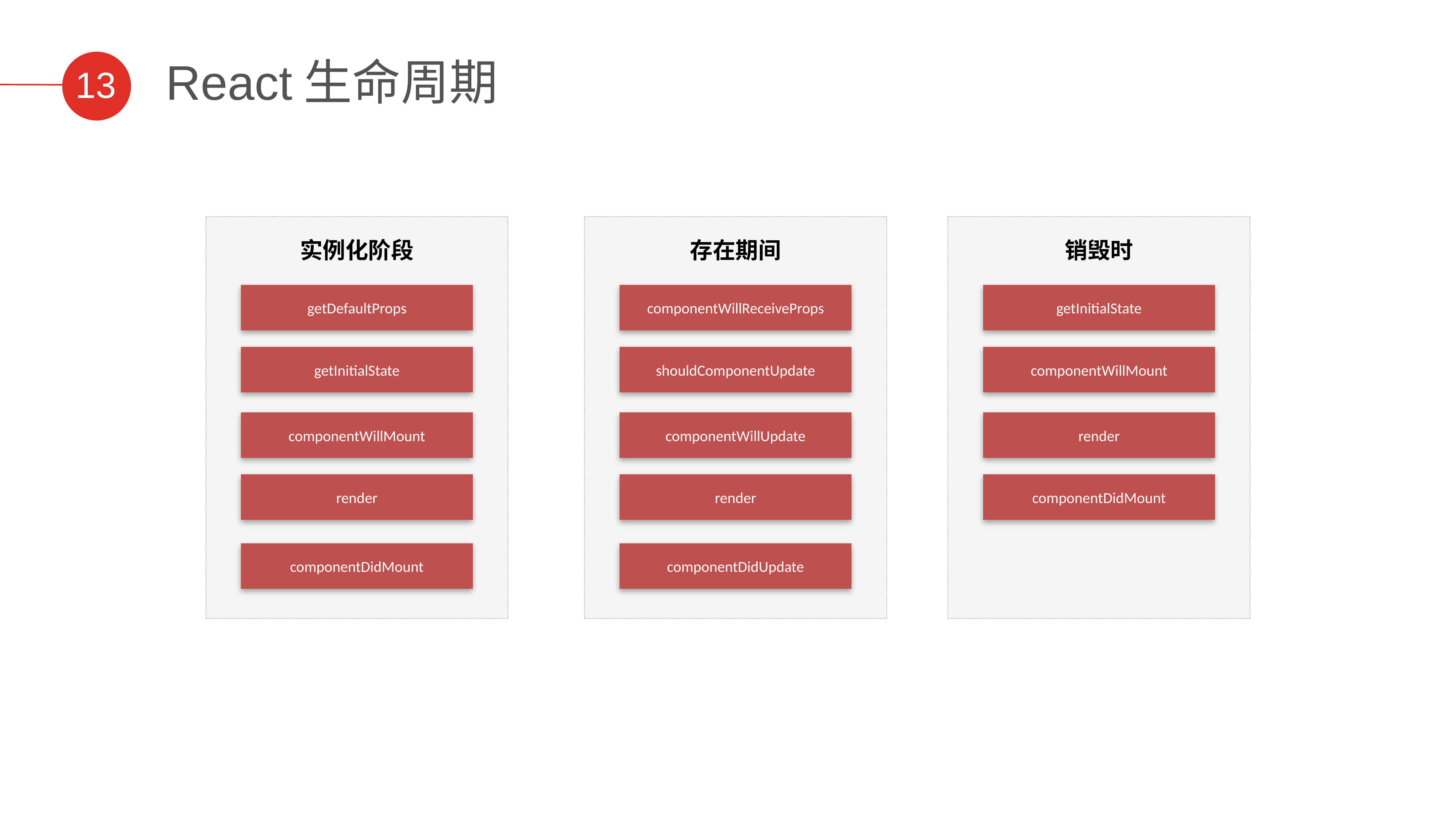

React生命周期

13

销毁时
getInitialState
componentWillMount
render
componentDidMount

实例化阶段
getDefaultProps
getInitialState
componentWillMount
render
componentDidMount

存在期间
componentWillReceiveProps
shouldComponentUpdate
componentWillUpdate
render
componentDidUpdate